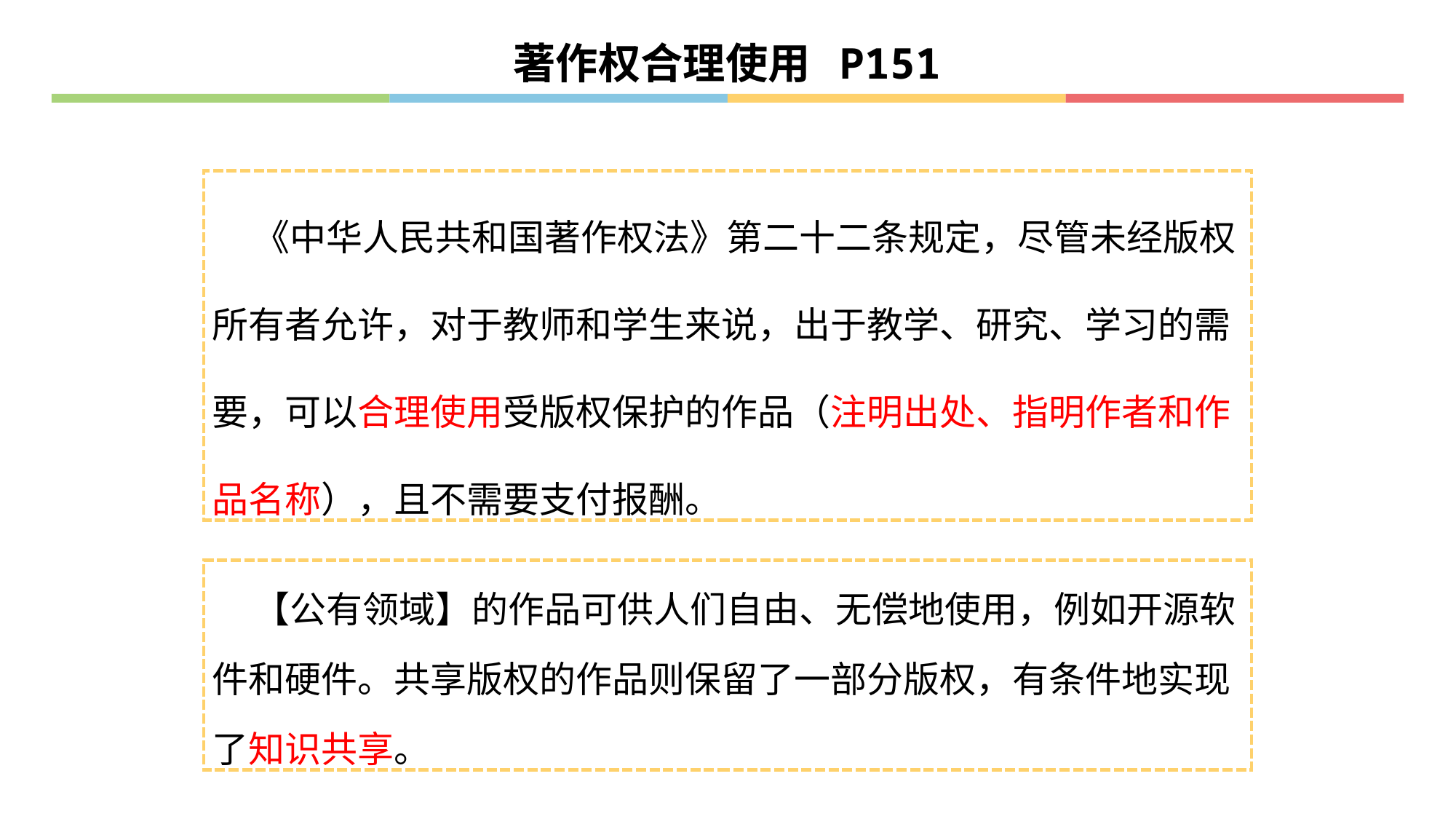

著作权合理使用  P151
    《中华人民共和国著作权法》第二十二条规定，尽管未经版权所有者允许，对于教师和学生来说，出于教学、研究、学习的需要，可以合理使用受版权保护的作品（注明出处、指明作者和作品名称），且不需要支付报酬。
    【公有领域】的作品可供人们自由、无偿地使用，例如开源软件和硬件。共享版权的作品则保留了一部分版权，有条件地实现了知识共享。